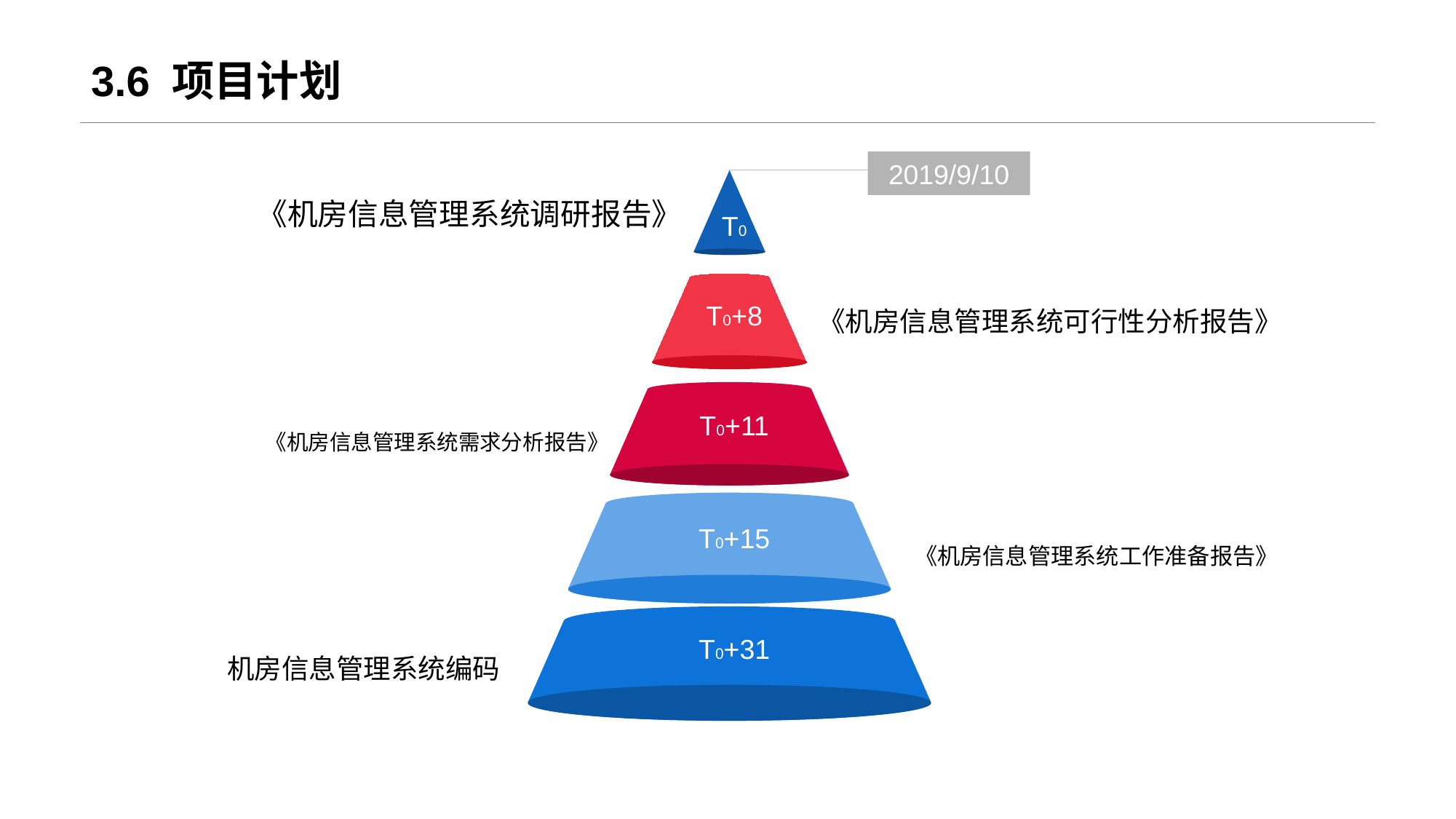

# 3.6 项目计划
2019/9/10

机房信息管理系统编码

《机房信息管理系统工作准备报告》

《机房信息管理系统需求分析报告》

《机房信息管理系统可行性分析报告》

《机房信息管理系统调研报告》
T0
T0+8
T0+11
T0+15
T0+31